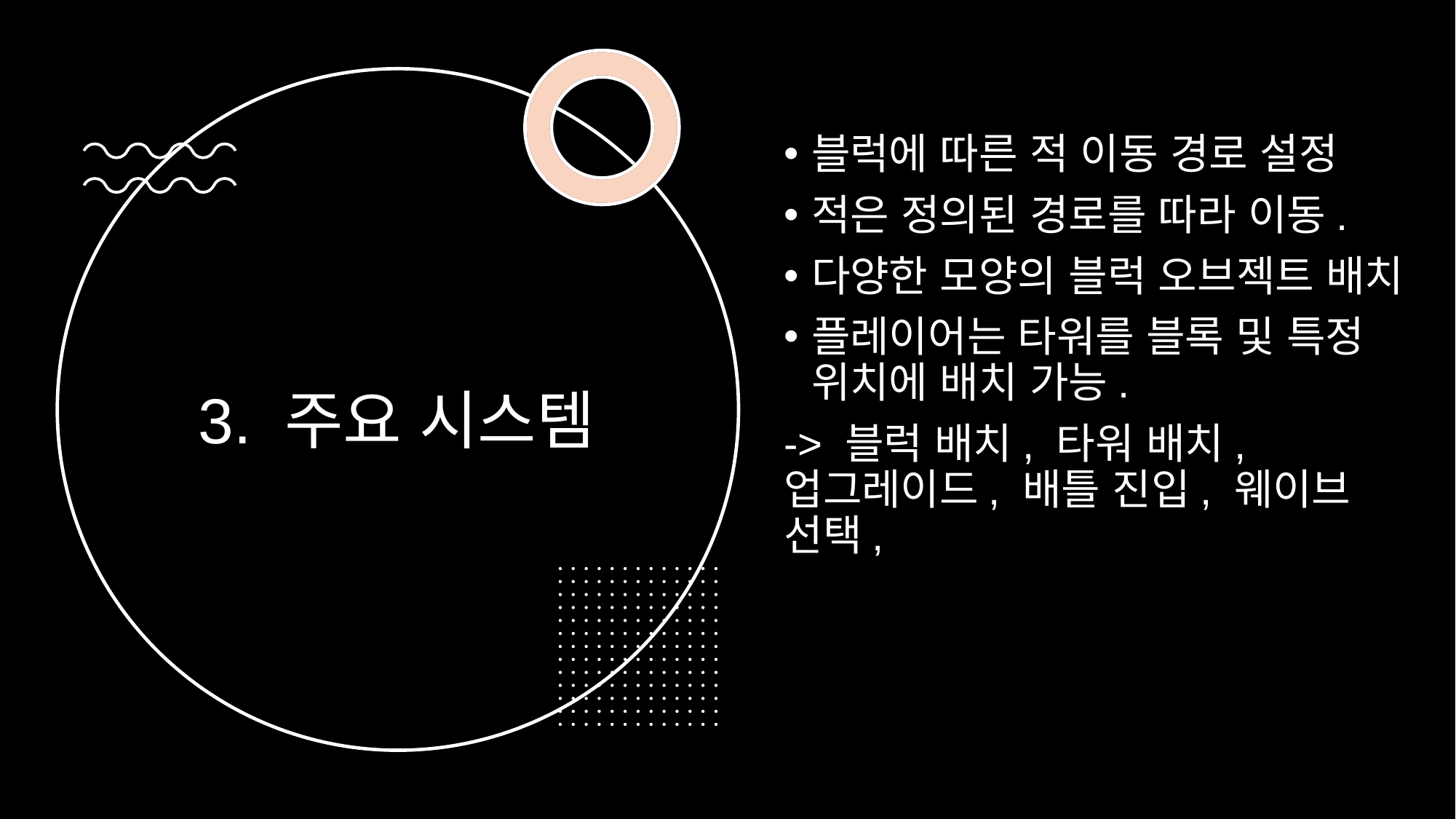

블럭에 따른 적 이동 경로 설정
적은 정의된 경로를 따라 이동.
다양한 모양의 블럭 오브젝트 배치
플레이어는 타워를 블록 및 특정 위치에 배치 가능.
-> 블럭 배치, 타워 배치, 업그레이드, 배틀 진입, 웨이브 선택,

# 3. 주요 시스템